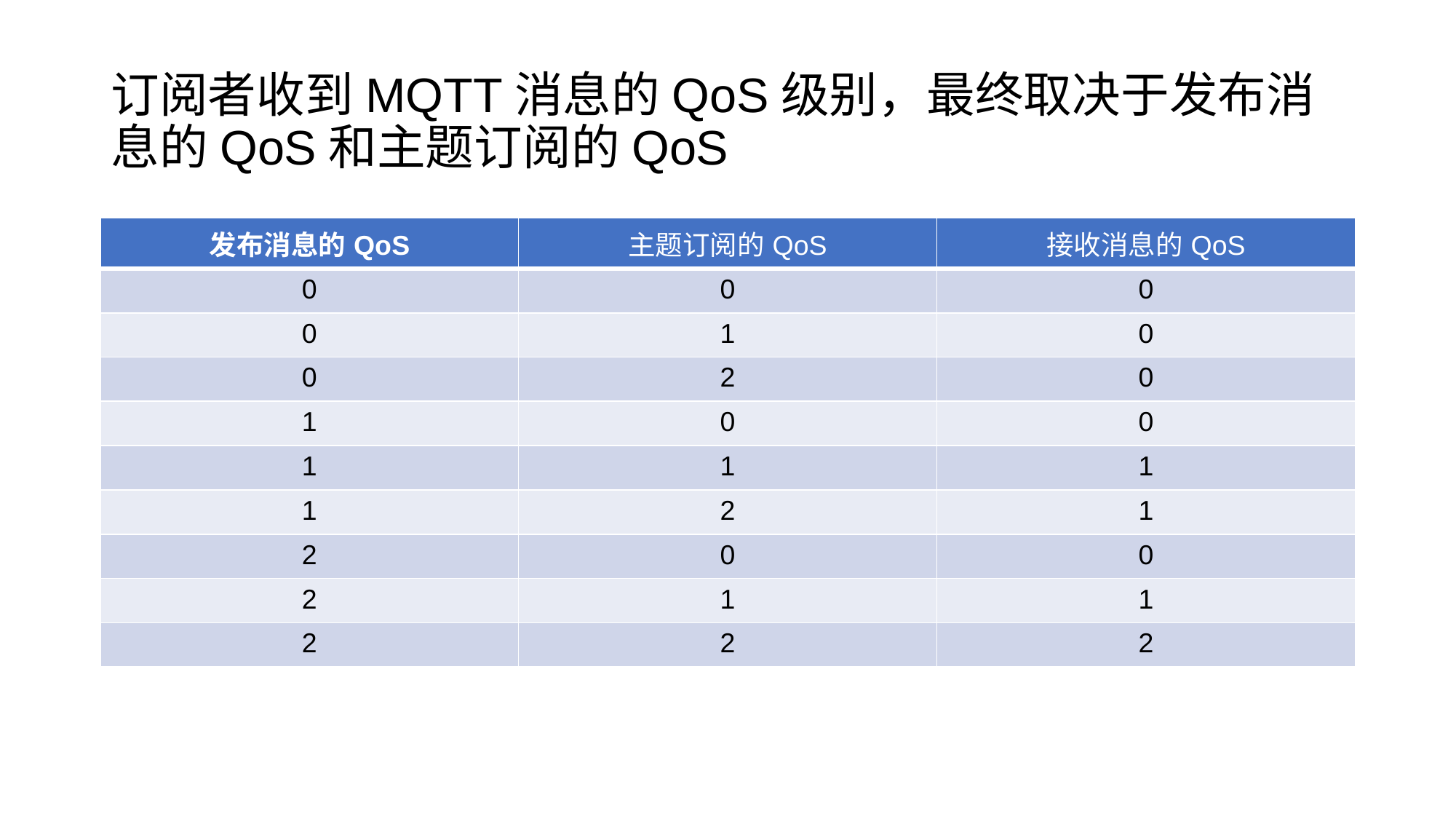

# 订阅者收到MQTT消息的QoS级别，最终取决于发布消息的QoS和主题订阅的QoS
| 发布消息的QoS | 主题订阅的QoS | 接收消息的QoS |
| --- | --- | --- |
| 0 | 0 | 0 |
| 0 | 1 | 0 |
| 0 | 2 | 0 |
| 1 | 0 | 0 |
| 1 | 1 | 1 |
| 1 | 2 | 1 |
| 2 | 0 | 0 |
| 2 | 1 | 1 |
| 2 | 2 | 2 |